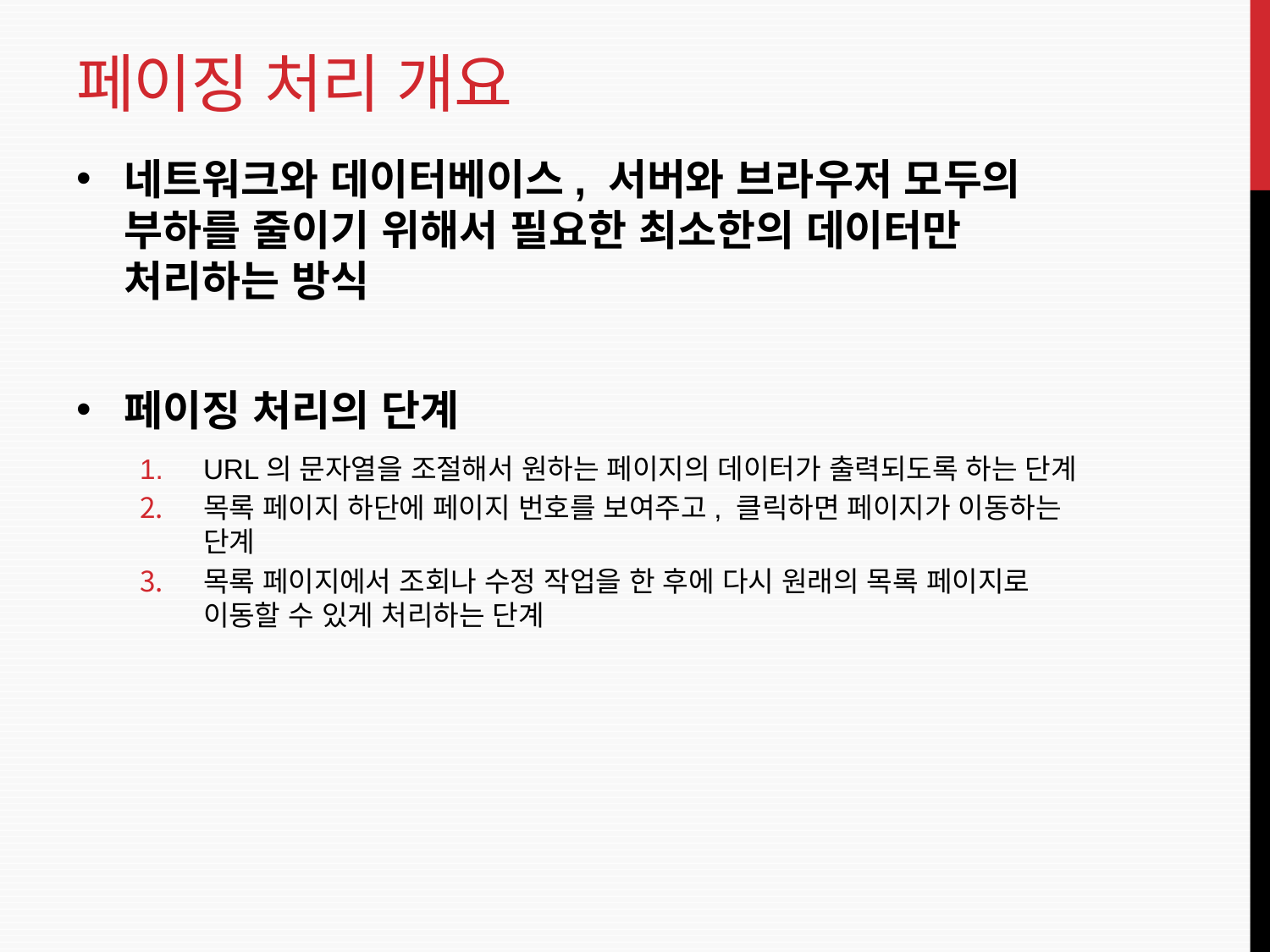

# 페이징 처리 개요
네트워크와 데이터베이스, 서버와 브라우저 모두의 부하를 줄이기 위해서 필요한 최소한의 데이터만 처리하는 방식

페이징 처리의 단계
URL의 문자열을 조절해서 원하는 페이지의 데이터가 출력되도록 하는 단계
목록 페이지 하단에 페이지 번호를 보여주고, 클릭하면 페이지가 이동하는 단계
목록 페이지에서 조회나 수정 작업을 한 후에 다시 원래의 목록 페이지로 이동할 수 있게 처리하는 단계